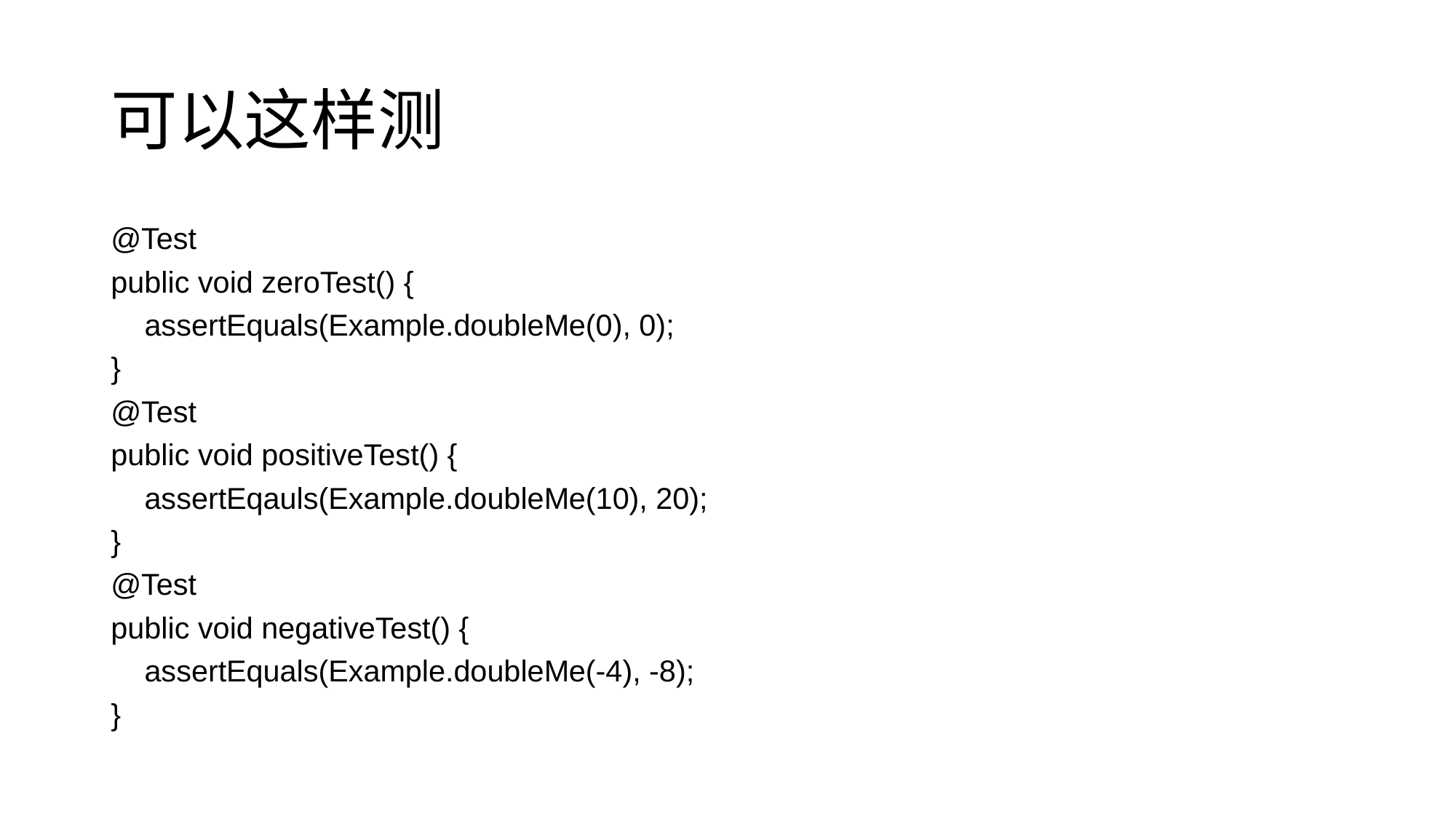

# 可以这样测
@Test
public void zeroTest() {
    assertEquals(Example.doubleMe(0), 0);
}
@Test
public void positiveTest() {
    assertEqauls(Example.doubleMe(10), 20);
}
@Test
public void negativeTest() {
    assertEquals(Example.doubleMe(-4), -8);
}